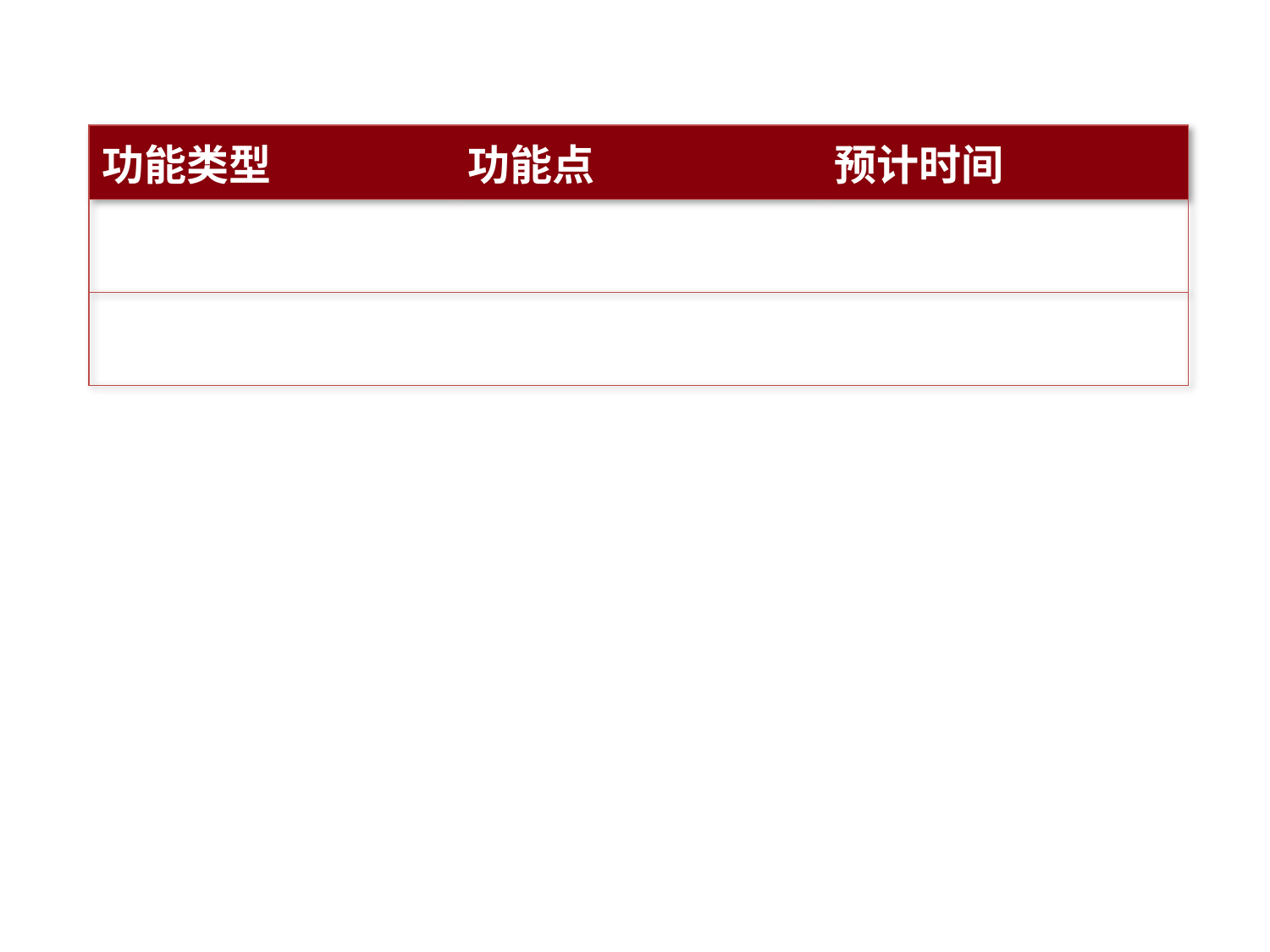

| 功能类型 | 功能点 | 预计时间 |
| --- | --- | --- |
|  |  |  |
|  |  |  |